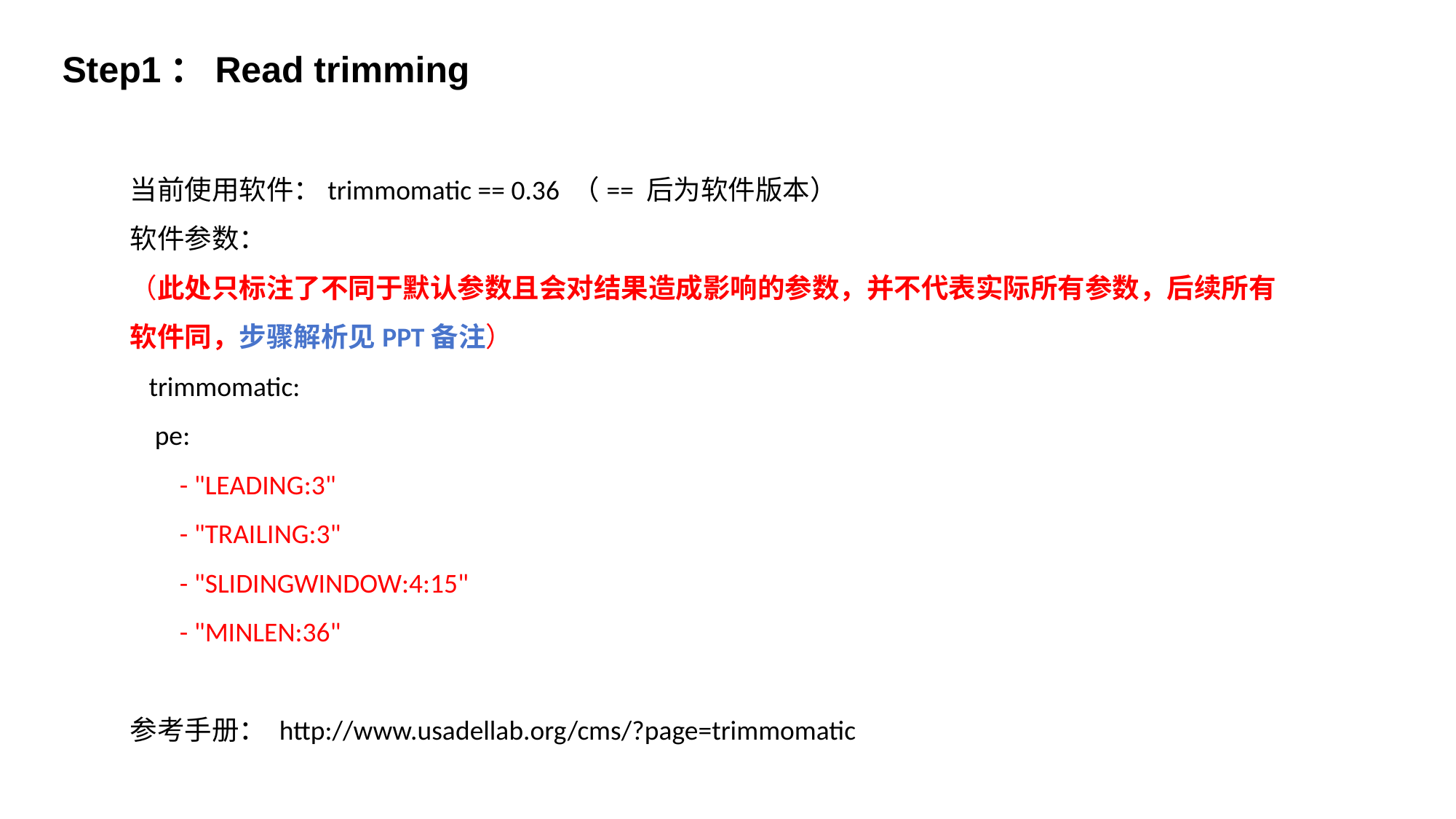

Step1：Read trimming
当前使用软件：trimmomatic == 0.36 （== 后为软件版本）
软件参数：
（此处只标注了不同于默认参数且会对结果造成影响的参数，并不代表实际所有参数，后续所有软件同，步骤解析见PPT备注）
   trimmomatic:
    pe:
        - "LEADING:3"
        - "TRAILING:3"
        - "SLIDINGWINDOW:4:15"
        - "MINLEN:36"

参考手册： http://www.usadellab.org/cms/?page=trimmomatic